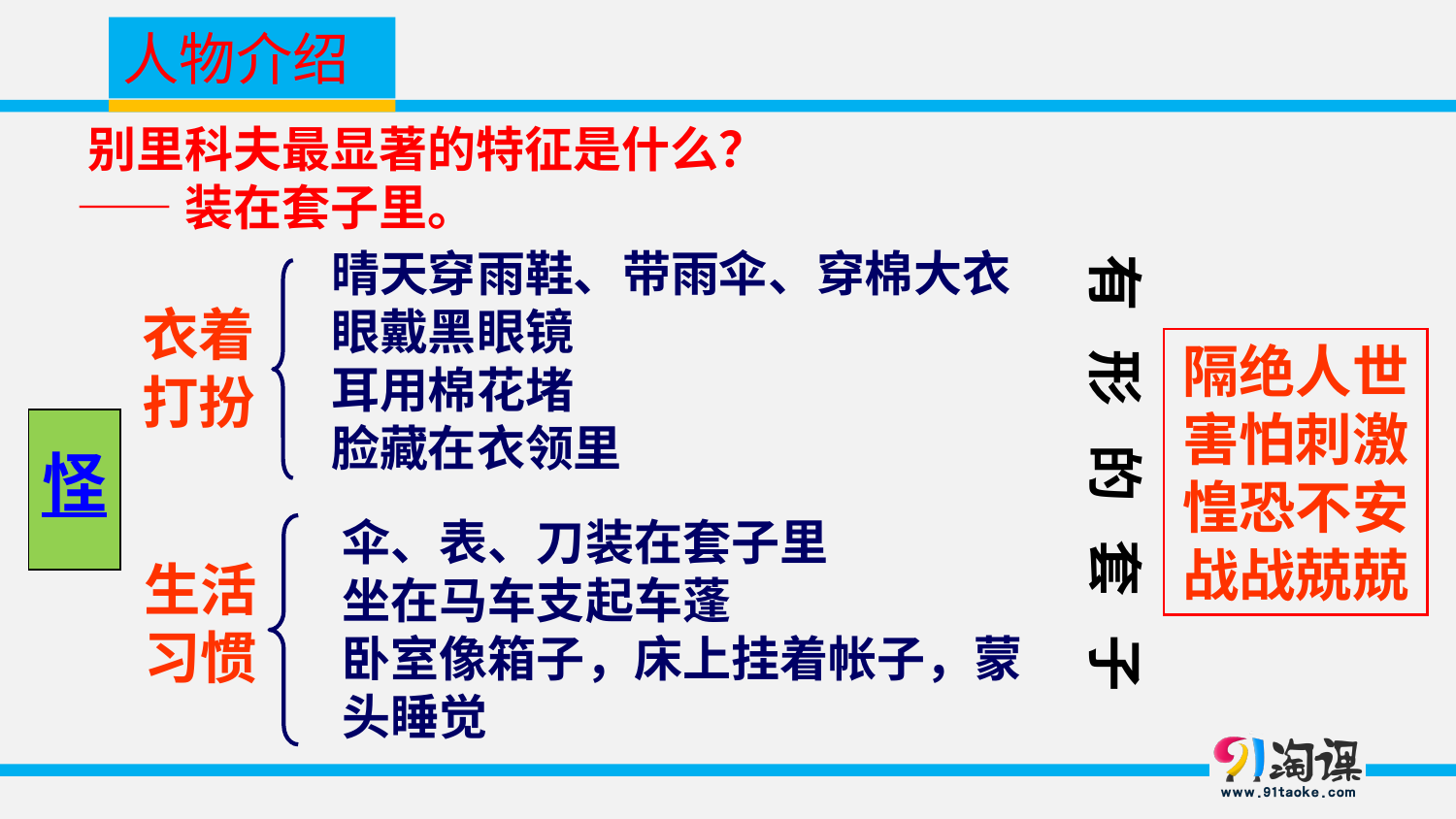

人物介绍
  别里科夫最显著的特征是什么？
  ——装在套子里。
晴天穿雨鞋、带雨伞、穿棉大衣
眼戴黑眼镜
耳用棉花堵
脸藏在衣领里
有   形   的   套   子

衣着
打扮
隔绝人世
害怕刺激
惶恐不安
战战兢兢
怪
伞、表、刀装在套子里
坐在马车支起车蓬
卧室像箱子，床上挂着帐子，蒙头睡觉

生活
习惯